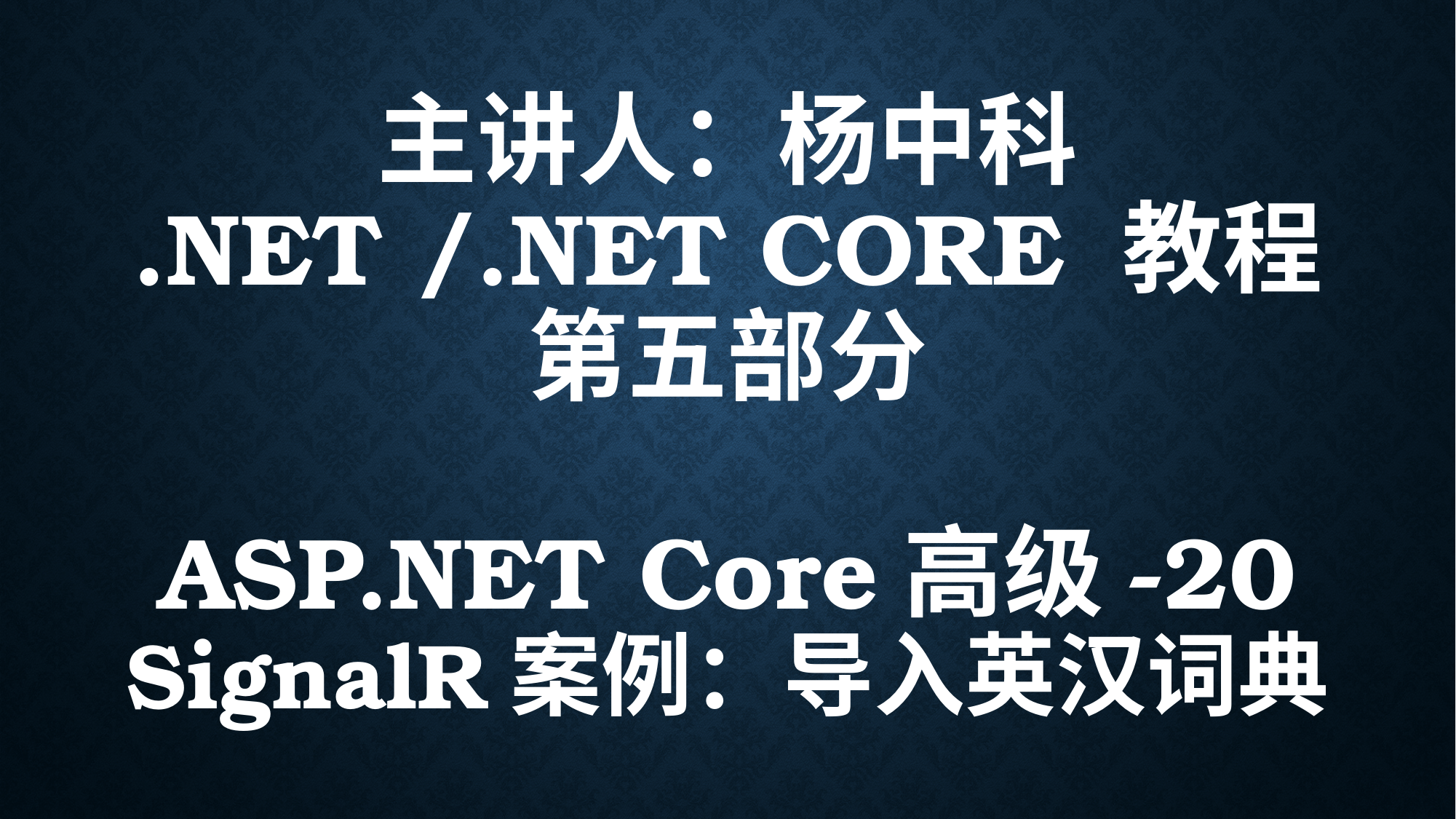

# 主讲人：杨中科 .NET /.NET Core 教程 第五部分 ASP.NET Core高级-20 SignalR案例：导入英汉词典